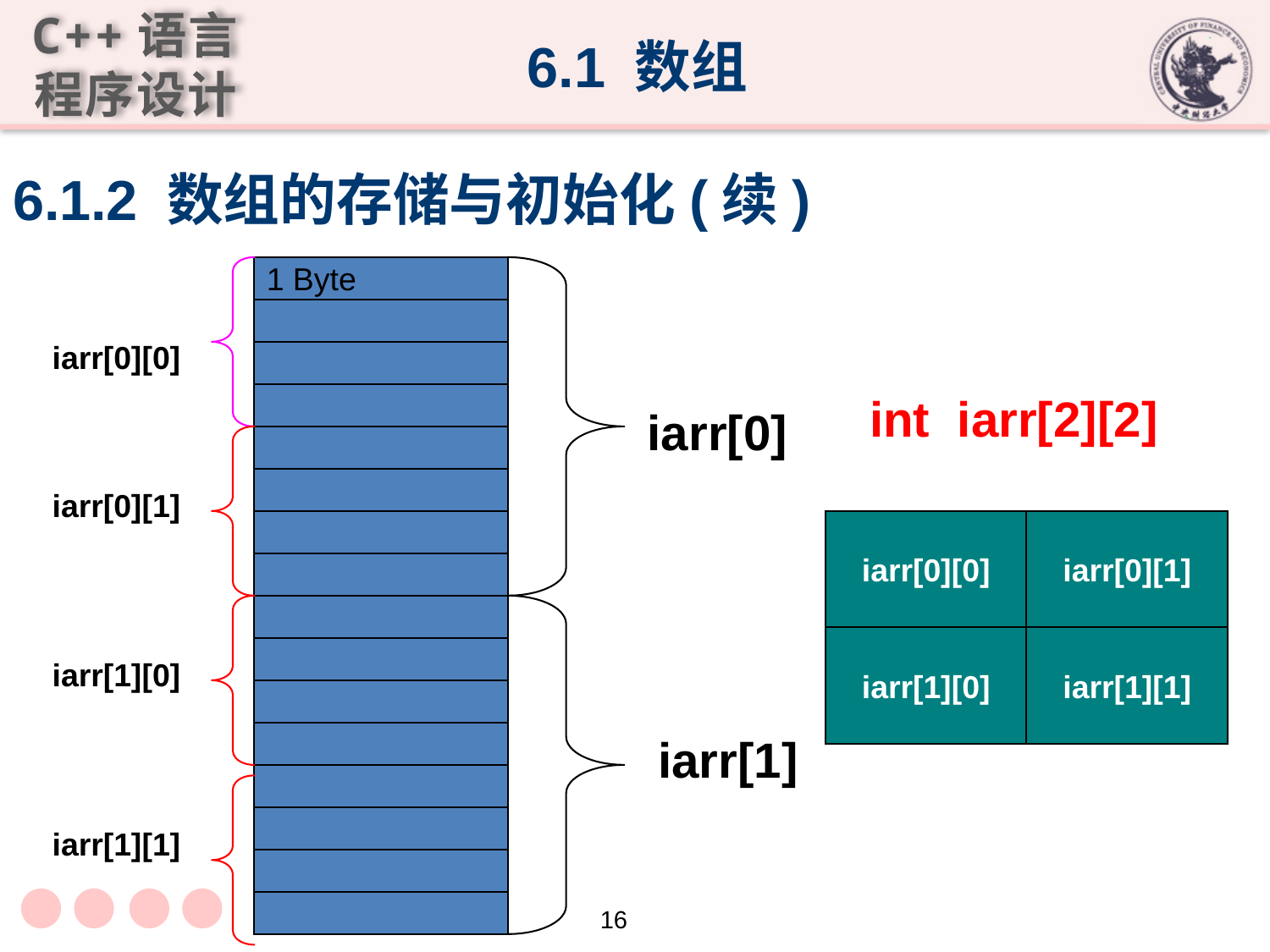

6.1 数组
6.1.2 数组的存储与初始化(续)

1 Byte

iarr[0][0]

int  iarr[2][2]

iarr[0]

iarr[0][1]

iarr[0][0]
iarr[0][1]

iarr[1][0]
iarr[1][1]

iarr[1][0]

iarr[1]

iarr[1][1]

16